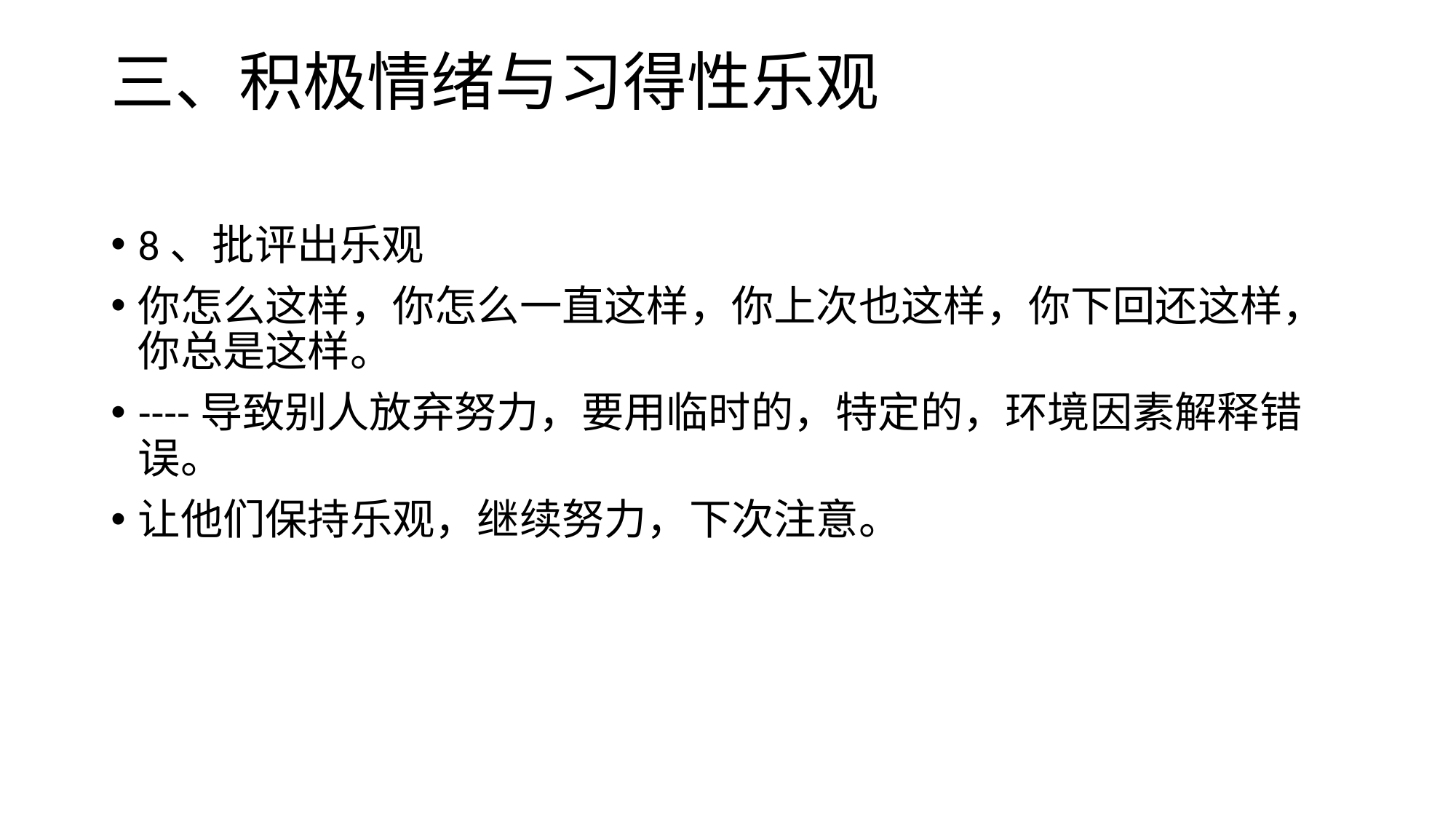

# 三、积极情绪与习得性乐观
8、批评出乐观
你怎么这样，你怎么一直这样，你上次也这样，你下回还这样，你总是这样。
----导致别人放弃努力，要用临时的，特定的，环境因素解释错误。
让他们保持乐观，继续努力，下次注意。